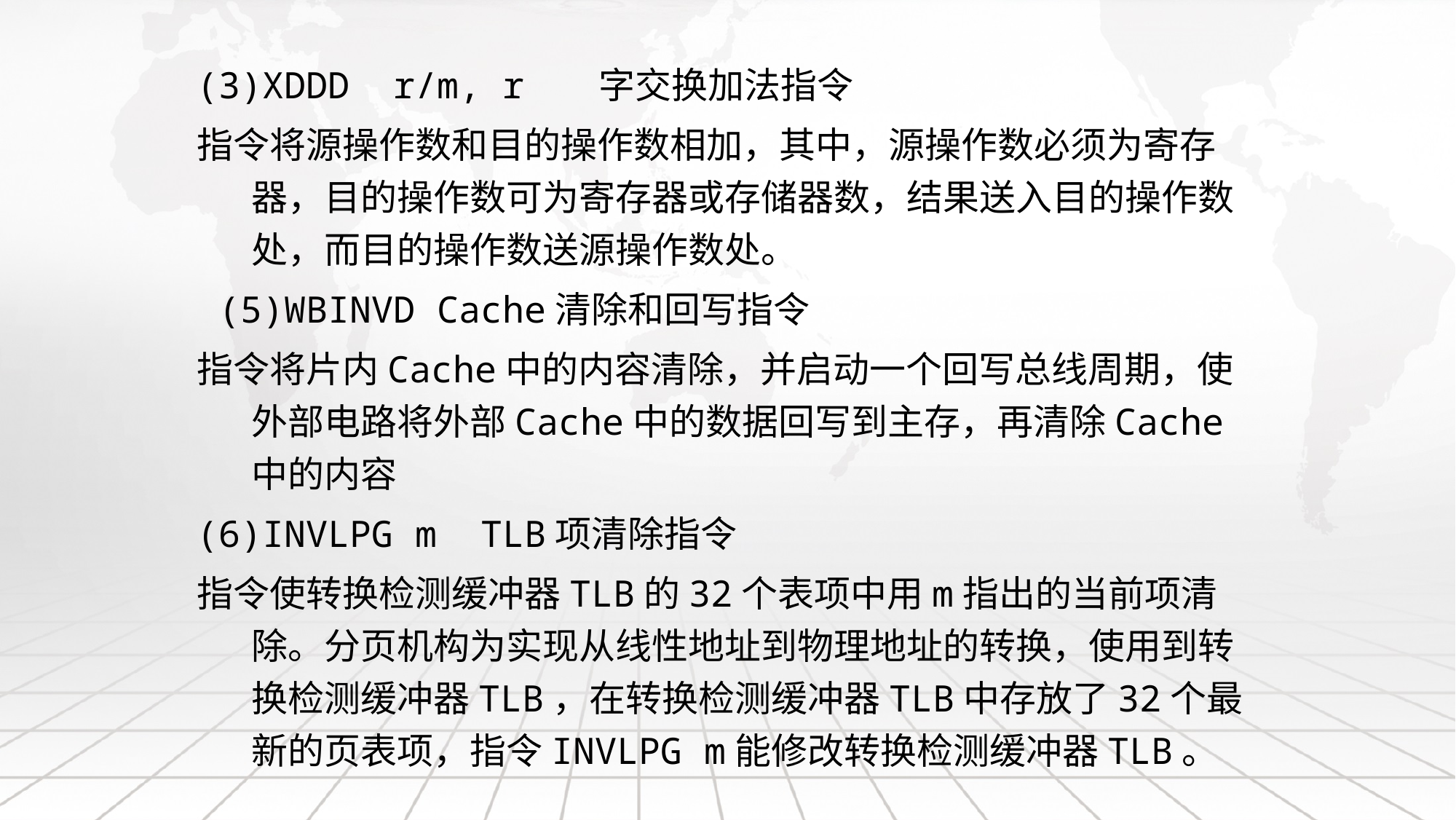

(3)XDDD  r/m, r   字交换加法指令
指令将源操作数和目的操作数相加，其中，源操作数必须为寄存器，目的操作数可为寄存器或存储器数，结果送入目的操作数处，而目的操作数送源操作数处。
 (5)WBINVD Cache清除和回写指令
指令将片内Cache中的内容清除，并启动一个回写总线周期，使外部电路将外部Cache中的数据回写到主存，再清除Cache中的内容
(6)INVLPG m  TLB项清除指令
指令使转换检测缓冲器TLB的32个表项中用m指出的当前项清除。分页机构为实现从线性地址到物理地址的转换，使用到转换检测缓冲器TLB，在转换检测缓冲器TLB中存放了32个最新的页表项，指令INVLPG m能修改转换检测缓冲器TLB。